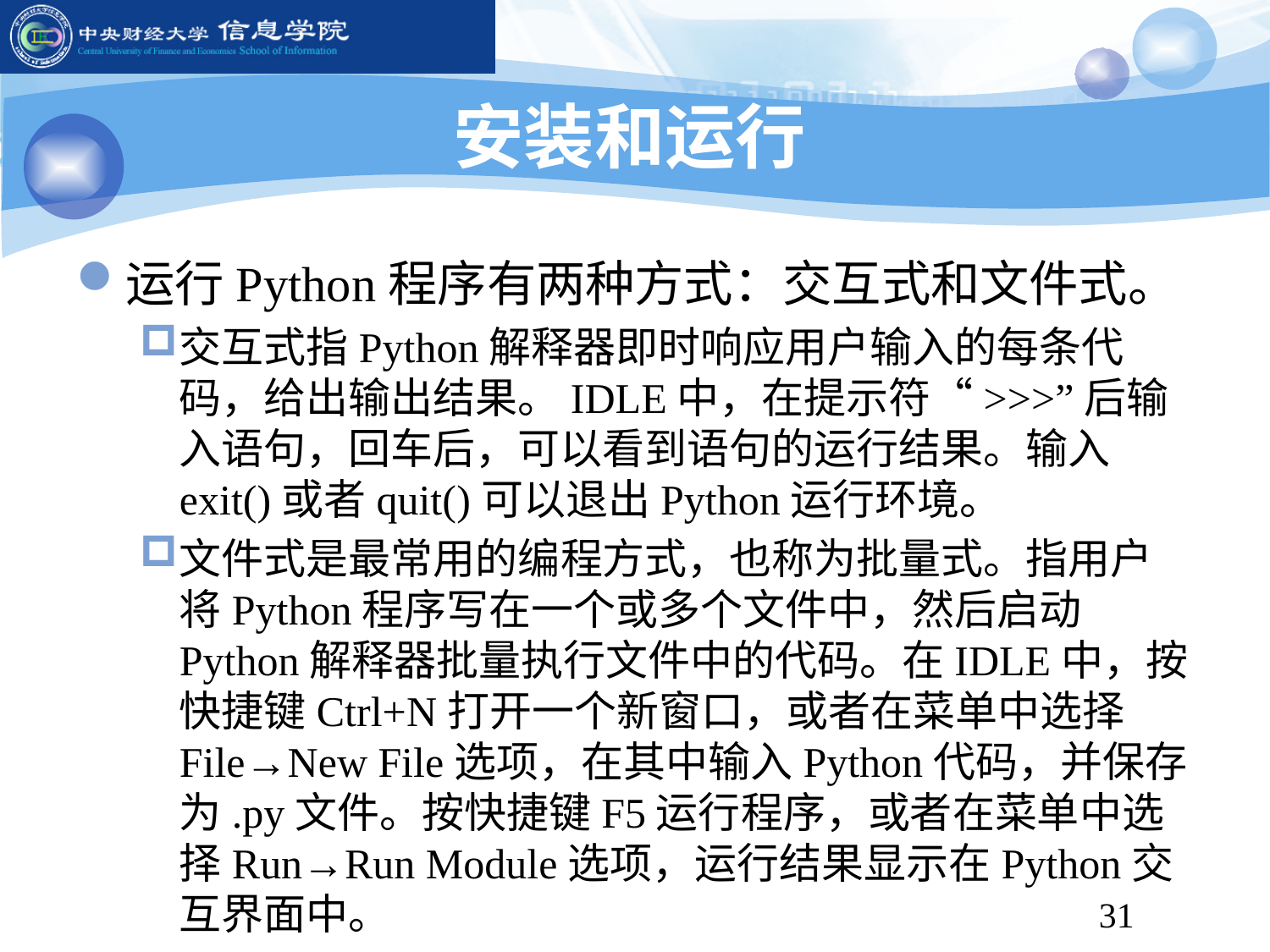

# 安装和运行
运行Python程序有两种方式：交互式和文件式。
交互式指Python解释器即时响应用户输入的每条代码，给出输出结果。IDLE中，在提示符“>>>”后输入语句，回车后，可以看到语句的运行结果。输入exit()或者quit()可以退出Python运行环境。
文件式是最常用的编程方式，也称为批量式。指用户将Python程序写在一个或多个文件中，然后启动Python解释器批量执行文件中的代码。在IDLE中，按快捷键Ctrl+N打开一个新窗口，或者在菜单中选择File→New File选项，在其中输入Python代码，并保存为.py文件。按快捷键F5运行程序，或者在菜单中选择Run→Run Module选项，运行结果显示在Python交互界面中。